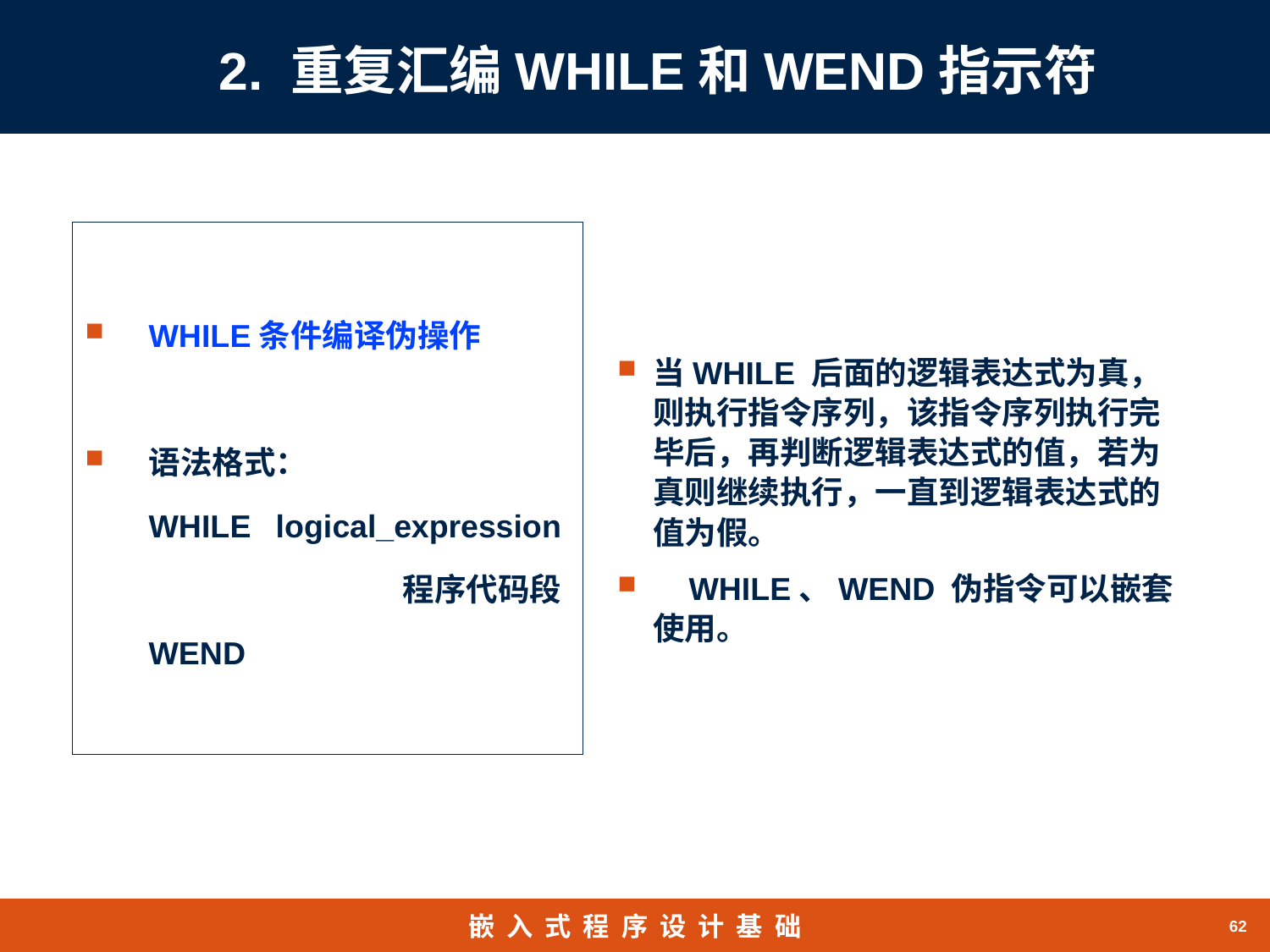

# 2. 重复汇编WHILE和WEND指示符
WHILE条件编译伪操作

语法格式：
	WHILE	logical_expression
			程序代码段
	WEND
当WHILE 后面的逻辑表达式为真，则执行指令序列，该指令序列执行完毕后，再判断逻辑表达式的值，若为真则继续执行，一直到逻辑表达式的值为假。
    WHILE、WEND 伪指令可以嵌套使用。